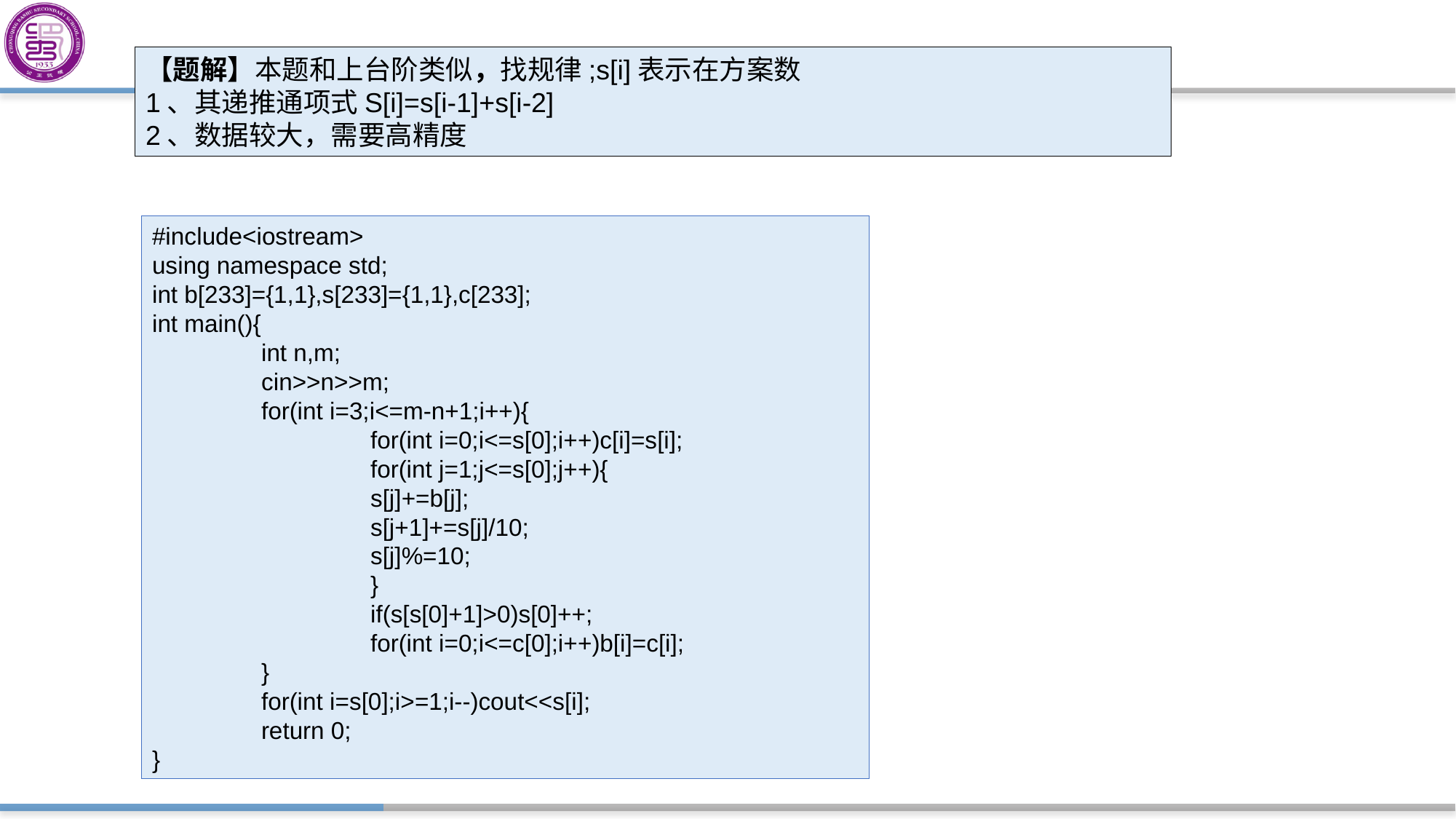

【题解】本题和上台阶类似，找规律;s[i]表示在方案数
1、其递推通项式S[i]=s[i-1]+s[i-2]
2、数据较大，需要高精度
#include<iostream>
using namespace std;
int b[233]={1,1},s[233]={1,1},c[233];
int main(){
	int n,m;
	cin>>n>>m;
	for(int i=3;i<=m-n+1;i++){
		for(int i=0;i<=s[0];i++)c[i]=s[i];
		for(int j=1;j<=s[0];j++){
		s[j]+=b[j];
		s[j+1]+=s[j]/10;
		s[j]%=10;
		}
		if(s[s[0]+1]>0)s[0]++;
		for(int i=0;i<=c[0];i++)b[i]=c[i];
	}
	for(int i=s[0];i>=1;i--)cout<<s[i];
	return 0;
}